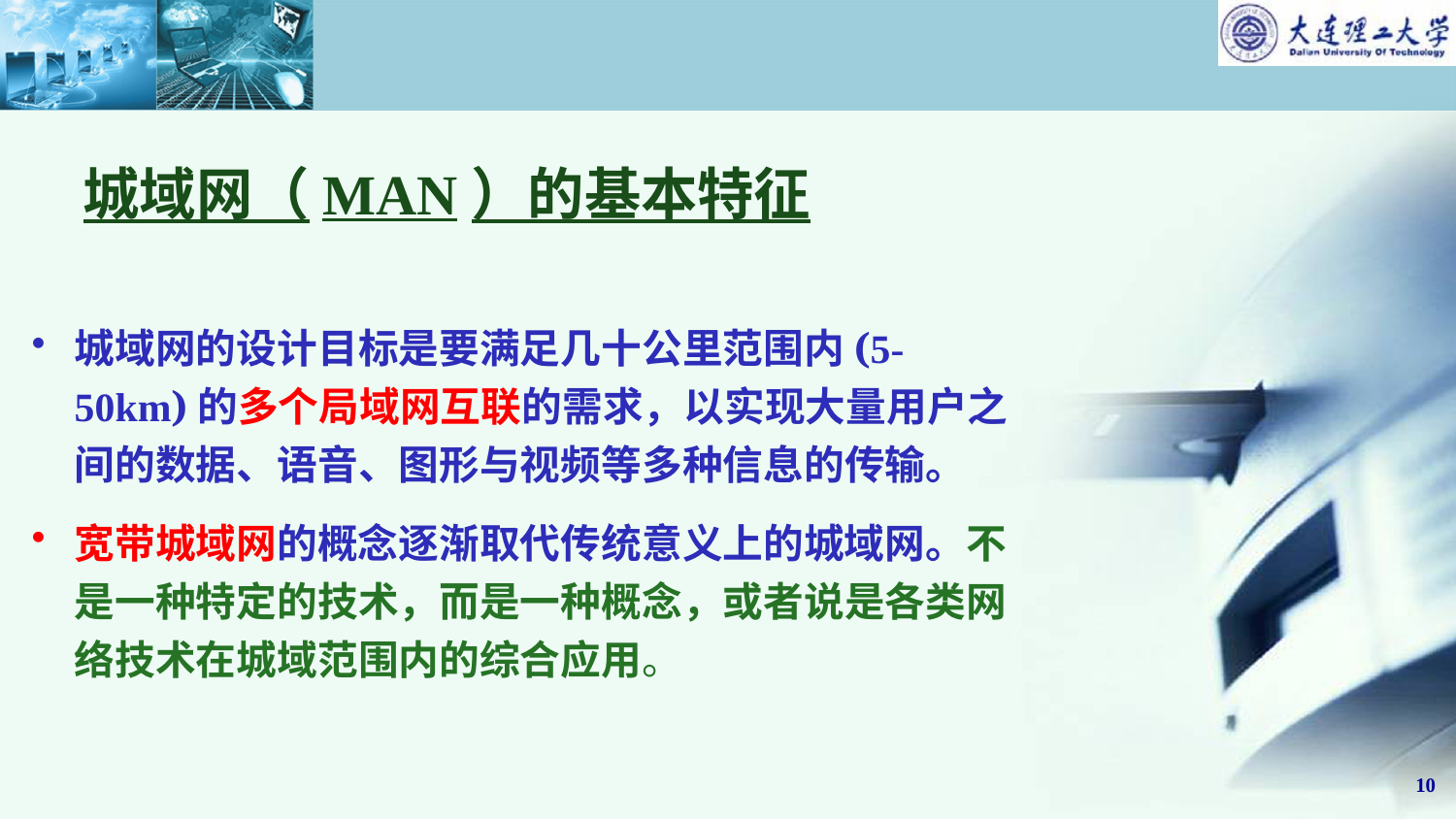

城域网（MAN）的基本特征
城域网的设计目标是要满足几十公里范围内(5-50km)的多个局域网互联的需求，以实现大量用户之间的数据、语音、图形与视频等多种信息的传输。
宽带城域网的概念逐渐取代传统意义上的城域网。不是一种特定的技术，而是一种概念，或者说是各类网络技术在城域范围内的综合应用。
10